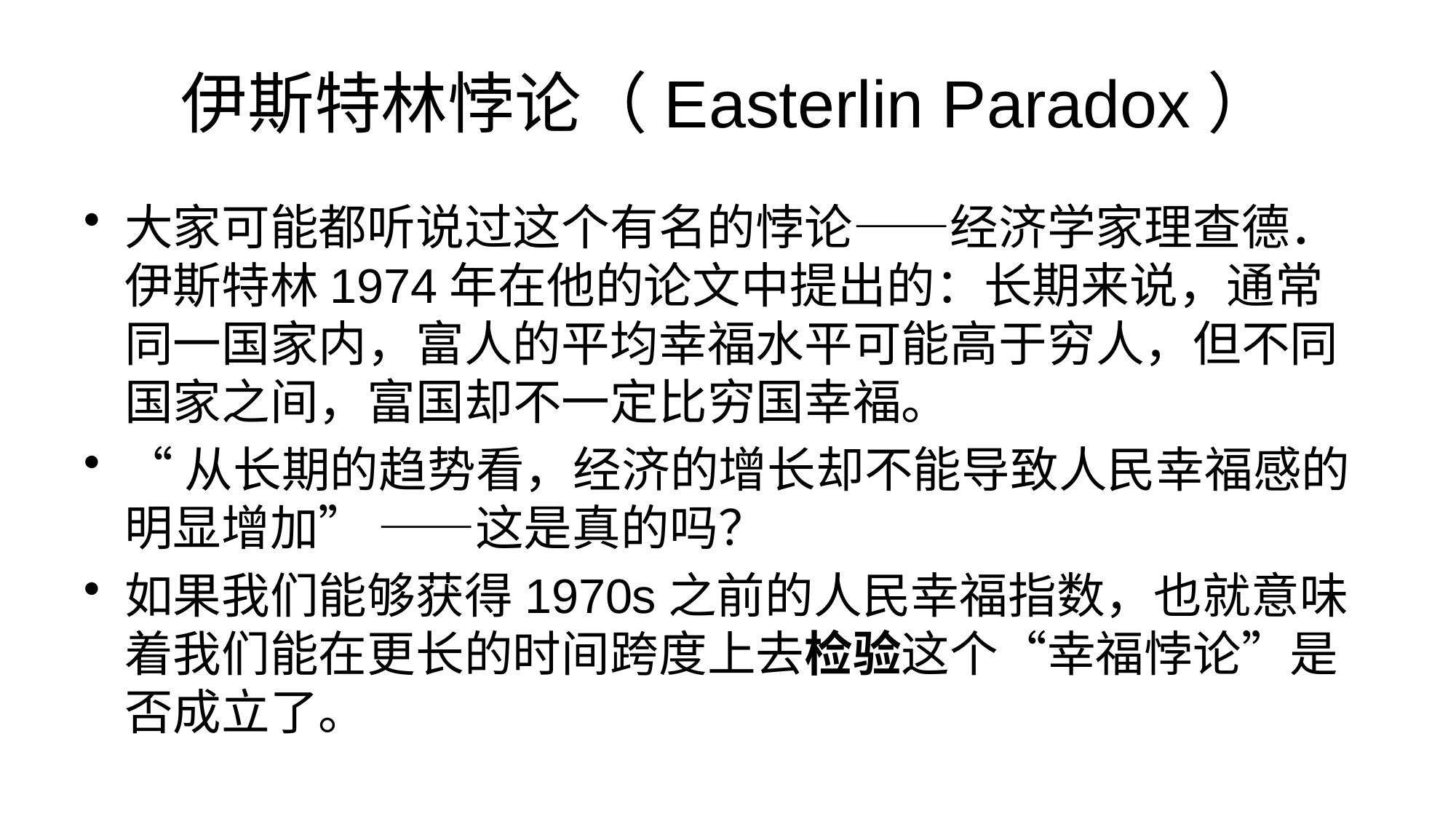

# 伊斯特林悖论（Easterlin Paradox）
大家可能都听说过这个有名的悖论——经济学家理查德．伊斯特林1974年在他的论文中提出的：长期来说，通常同一国家内，富人的平均幸福水平可能高于穷人，但不同国家之间，富国却不一定比穷国幸福。
“从长期的趋势看，经济的增长却不能导致人民幸福感的明显增加” ——这是真的吗？
如果我们能够获得1970s之前的人民幸福指数，也就意味着我们能在更长的时间跨度上去检验这个“幸福悖论”是否成立了。